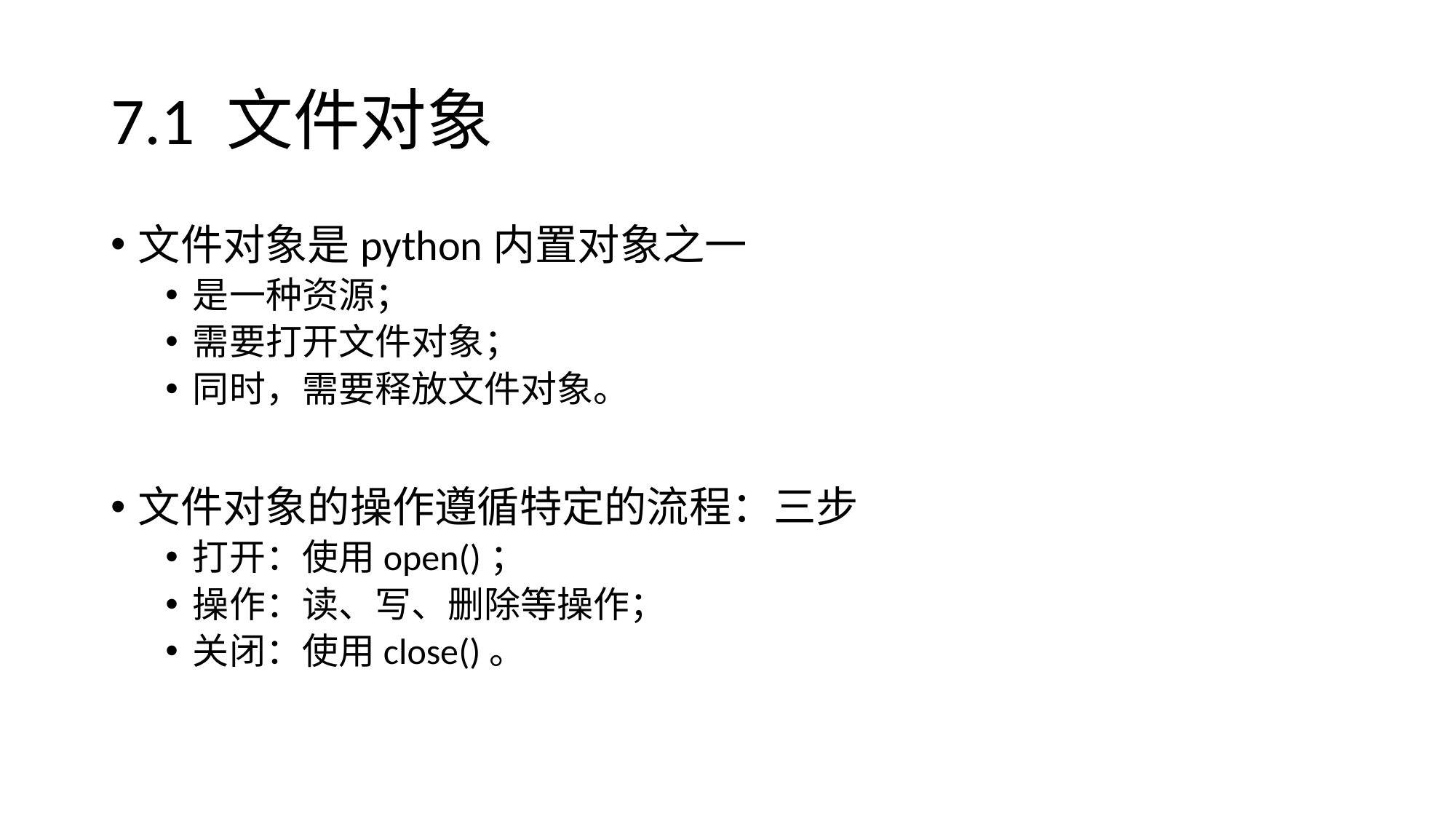

# 7.1 文件对象
文件对象是python内置对象之一
是一种资源；
需要打开文件对象；
同时，需要释放文件对象。

文件对象的操作遵循特定的流程：三步
打开：使用open()；
操作：读、写、删除等操作；
关闭：使用close()。